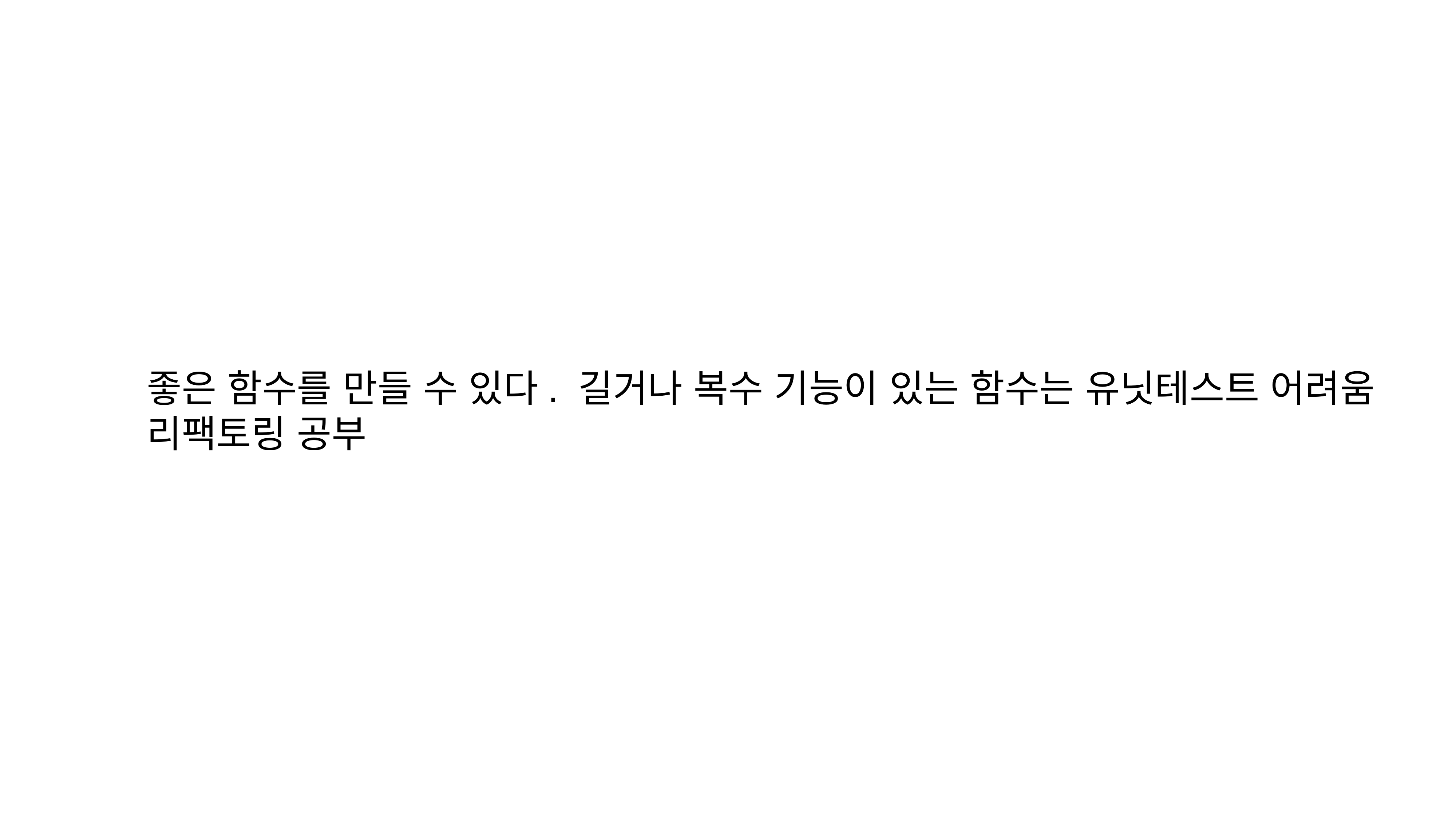

좋은 함수를 만들 수 있다. 길거나 복수 기능이 있는 함수는 유닛테스트 어려움
리팩토링 공부